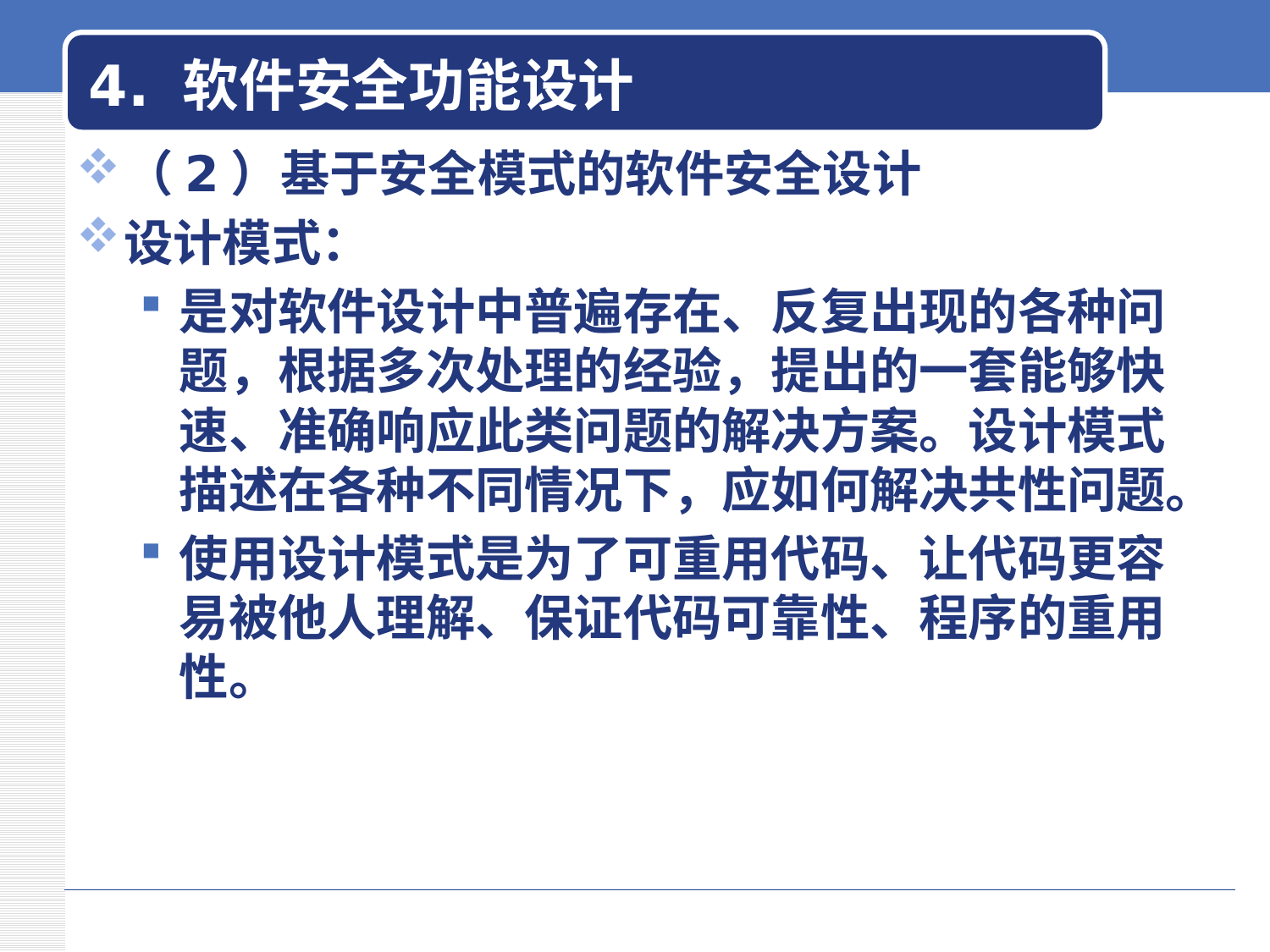

# 4. 软件安全功能设计
（2）基于安全模式的软件安全设计
设计模式：
是对软件设计中普遍存在、反复出现的各种问题，根据多次处理的经验，提出的一套能够快速、准确响应此类问题的解决方案。设计模式描述在各种不同情况下，应如何解决共性问题。
使用设计模式是为了可重用代码、让代码更容易被他人理解、保证代码可靠性、程序的重用性。